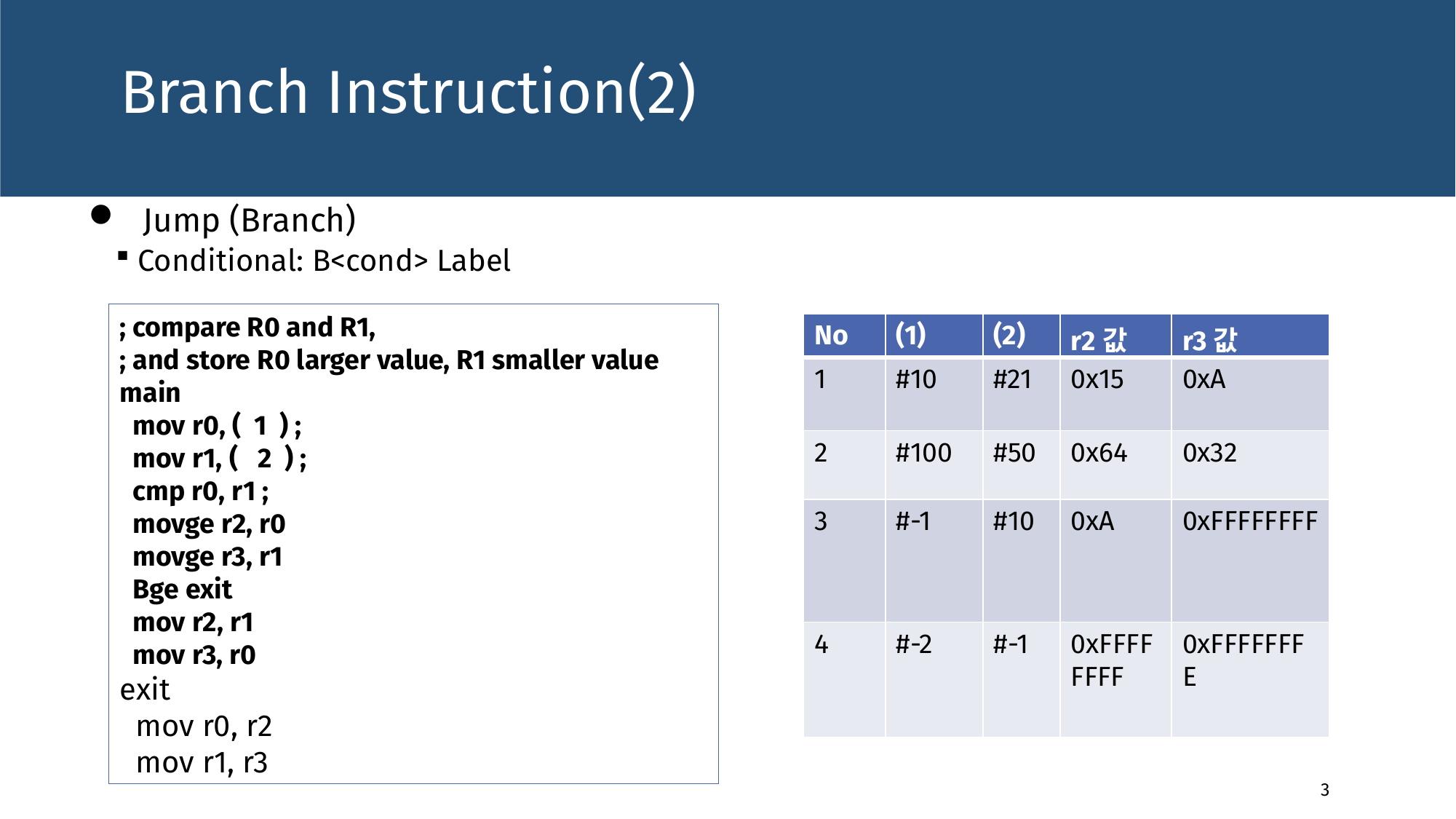

# Branch Instruction(2)
Jump (Branch)
Conditional: B<cond> Label
; compare R0 and R1,
; and store R0 larger value, R1 smaller value
main
  mov r0, (  1  ) ;
  mov r1, (   2  ) ;
  cmp r0, r1 ;
  movge r2, r0
  movge r3, r1
  Bge exit
  mov r2, r1
  mov r3, r0
exit
  mov r0, r2
  mov r1, r3
| No | (1) | (2) | r2값 | r3값 |
| --- | --- | --- | --- | --- |
| 1 | #10 | #21 | 0x15 | 0xA |
| 2 | #100 | #50 | 0x64 | 0x32 |
| 3 | #-1 | #10 | 0xA | 0xFFFFFFFF |
| 4 | #-2 | #-1 | 0xFFFFFFFF | 0xFFFFFFFE |
3